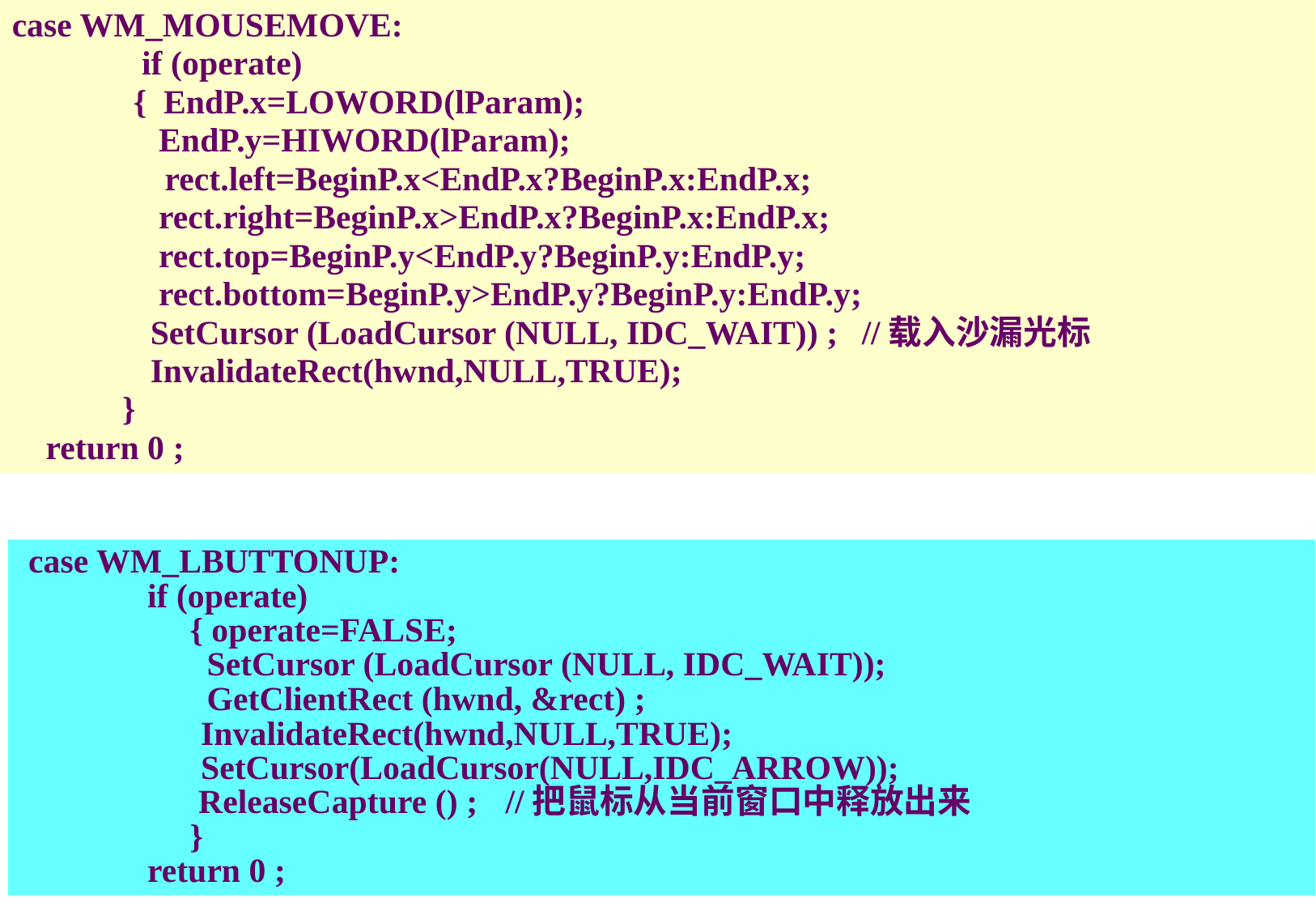

case WM_MOUSEMOVE:
	 if (operate)
        	{  EndP.x=LOWORD(lParam);
	   EndP.y=HIWORD(lParam);
                  rect.left=BeginP.x<EndP.x?BeginP.x:EndP.x;
	   rect.right=BeginP.x>EndP.x?BeginP.x:EndP.x;
	   rect.top=BeginP.y<EndP.y?BeginP.y:EndP.y;
	   rect.bottom=BeginP.y>EndP.y?BeginP.y:EndP.y;
	  SetCursor (LoadCursor (NULL, IDC_WAIT)) ;	//载入沙漏光标
	  InvalidateRect(hwnd,NULL,TRUE);
             }
    return 0 ;
 case WM_LBUTTONUP:
               if (operate)
                    { operate=FALSE;
                      SetCursor (LoadCursor (NULL, IDC_WAIT));
                      GetClientRect (hwnd, &rect) ;
	       InvalidateRect(hwnd,NULL,TRUE);
	       SetCursor(LoadCursor(NULL,IDC_ARROW));
                     ReleaseCapture () ;	//把鼠标从当前窗口中释放出来
                    }
               return 0 ;